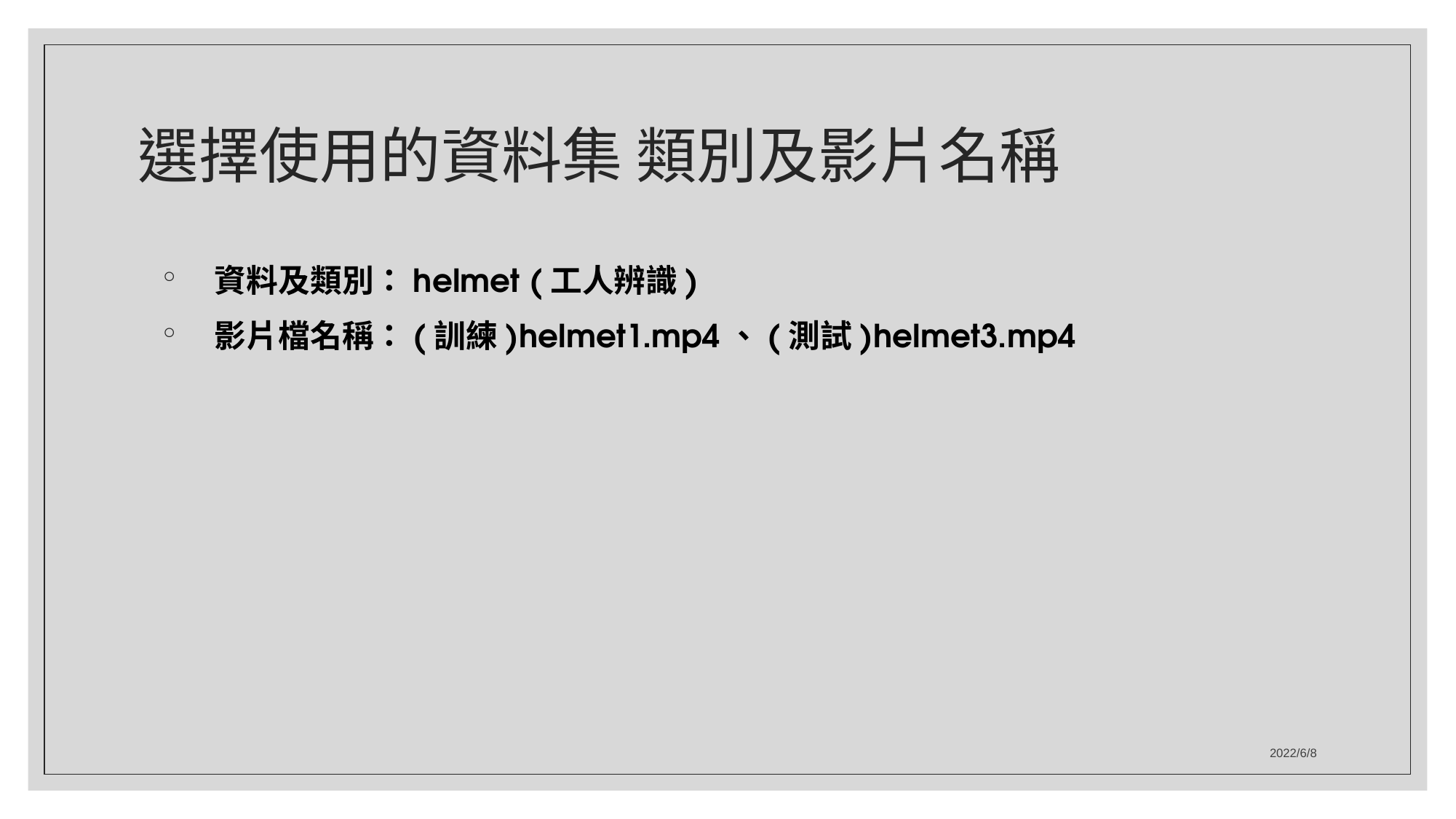

# 選擇使用的資料集 類別及影片名稱
資料及類別：helmet (工人辨識)
影片檔名稱：(訓練)helmet1.mp4、(測試)helmet3.mp4

2022/6/8